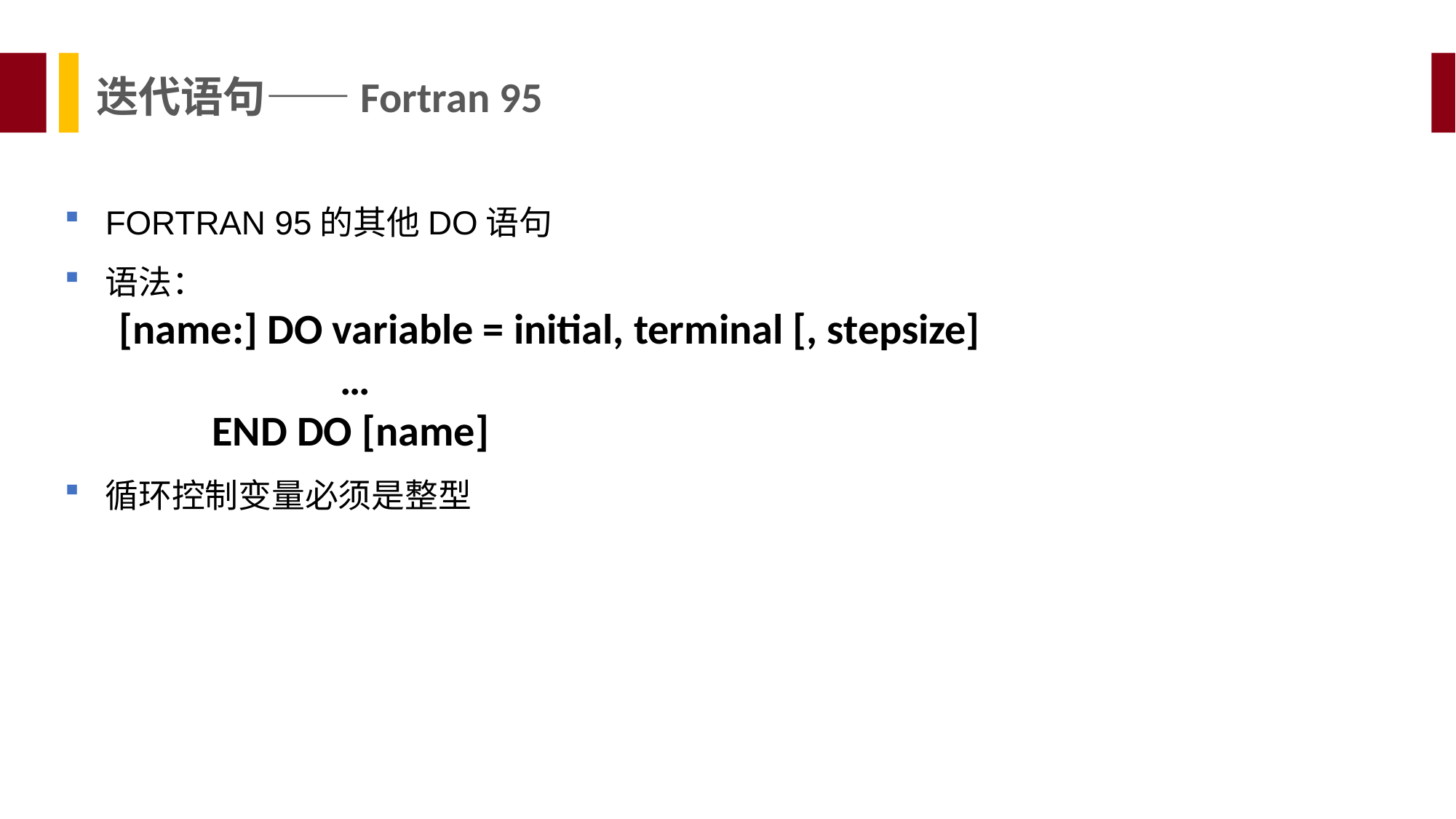

迭代语句——Fortran 95
FORTRAN 95的其他DO语句
语法：
	[name:] DO variable = initial, terminal [, stepsize]
		      …
           	    END DO [name]
循环控制变量必须是整型